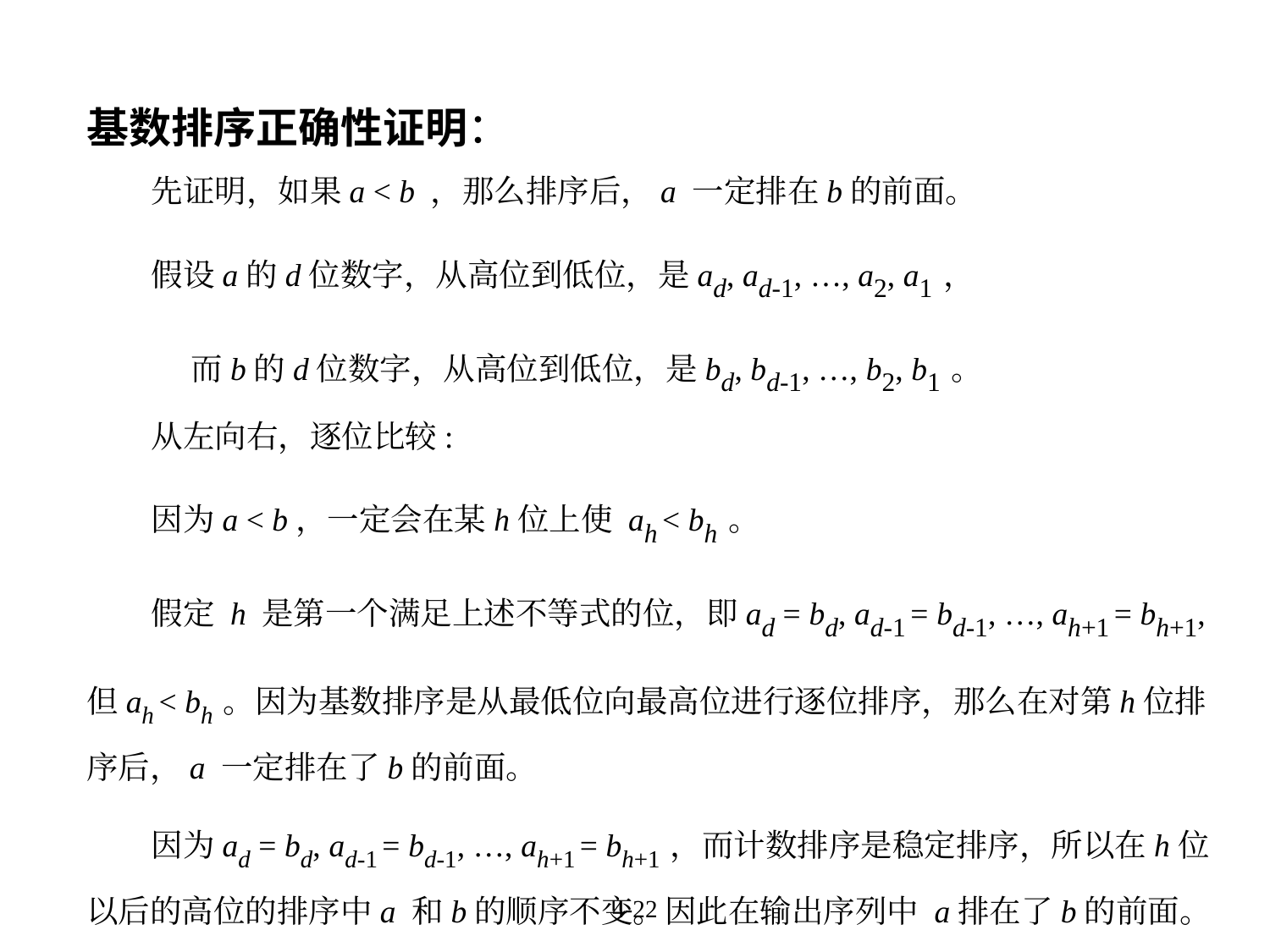

基数排序正确性证明：
先证明，如果a < b ，那么排序后，a 一定排在b的前面。
假设a的d位数字，从高位到低位，是ad, ad-1, …, a2, a1，
    而b的d位数字，从高位到低位，是bd, bd-1, …, b2, b1。
从左向右，逐位比较:
因为a < b，一定会在某h位上使 ah < bh。
假定 h 是第一个满足上述不等式的位，即ad = bd, ad-1 = bd-1, …, ah+1 = bh+1, 但ah < bh。因为基数排序是从最低位向最高位进行逐位排序，那么在对第h位排序后，a 一定排在了b的前面。
因为ad = bd, ad-1 = bd-1, …, ah+1 = bh+1，而计数排序是稳定排序，所以在h位以后的高位的排序中a 和b的顺序不变。因此在输出序列中 a排在了b的前面。
再观察a = b的情形。因为计数排序是稳定排序，a 和 b 的次序始终保持不变，所以基数排序不仅正确并且是稳定排序。
4-22